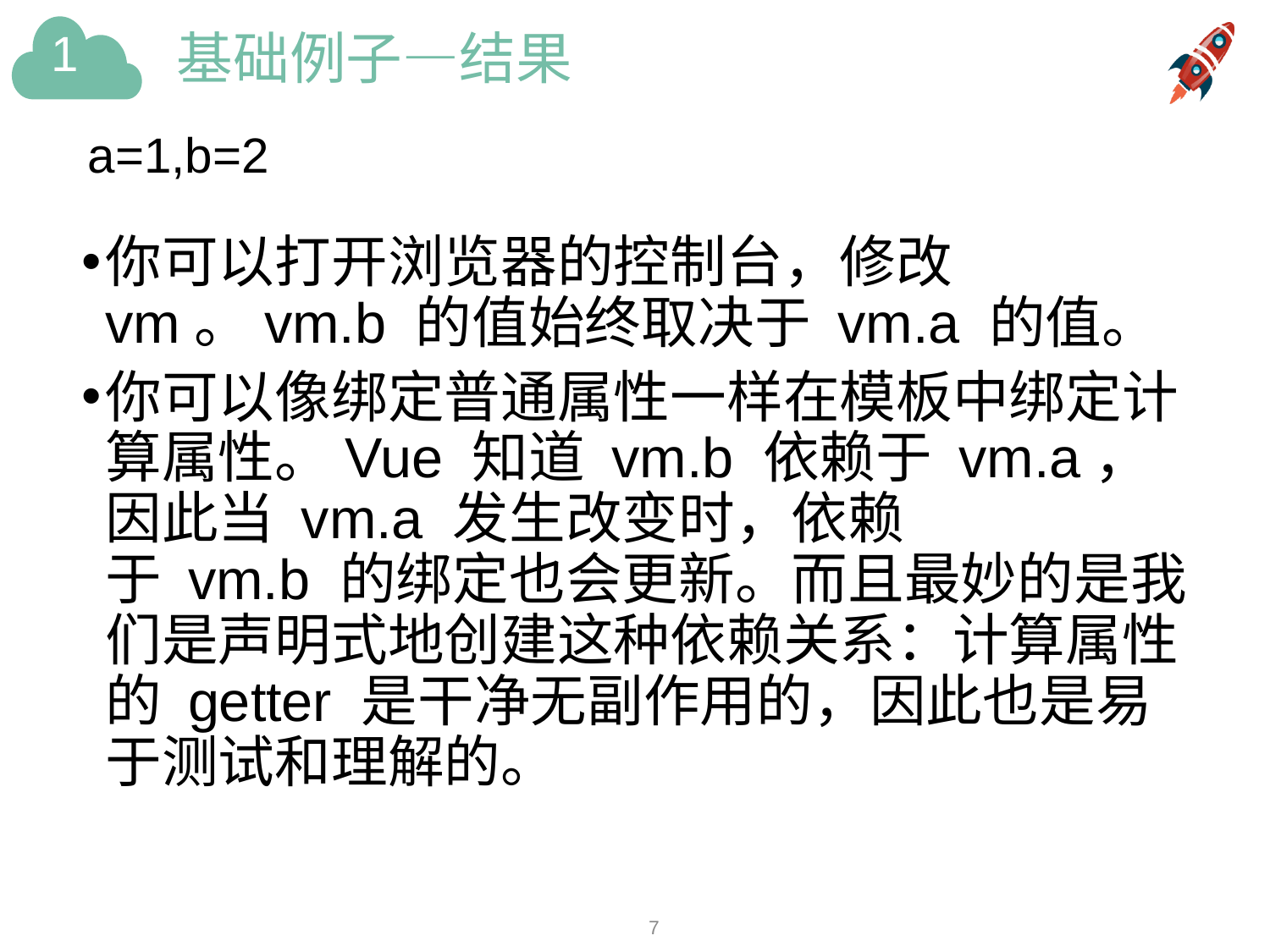

# 基础例子—结果
| a=1,b=2 |
| --- |
你可以打开浏览器的控制台，修改 vm。vm.b 的值始终取决于 vm.a 的值。
你可以像绑定普通属性一样在模板中绑定计算属性。Vue 知道 vm.b 依赖于 vm.a，因此当 vm.a 发生改变时，依赖于 vm.b 的绑定也会更新。而且最妙的是我们是声明式地创建这种依赖关系：计算属性的 getter 是干净无副作用的，因此也是易于测试和理解的。
7